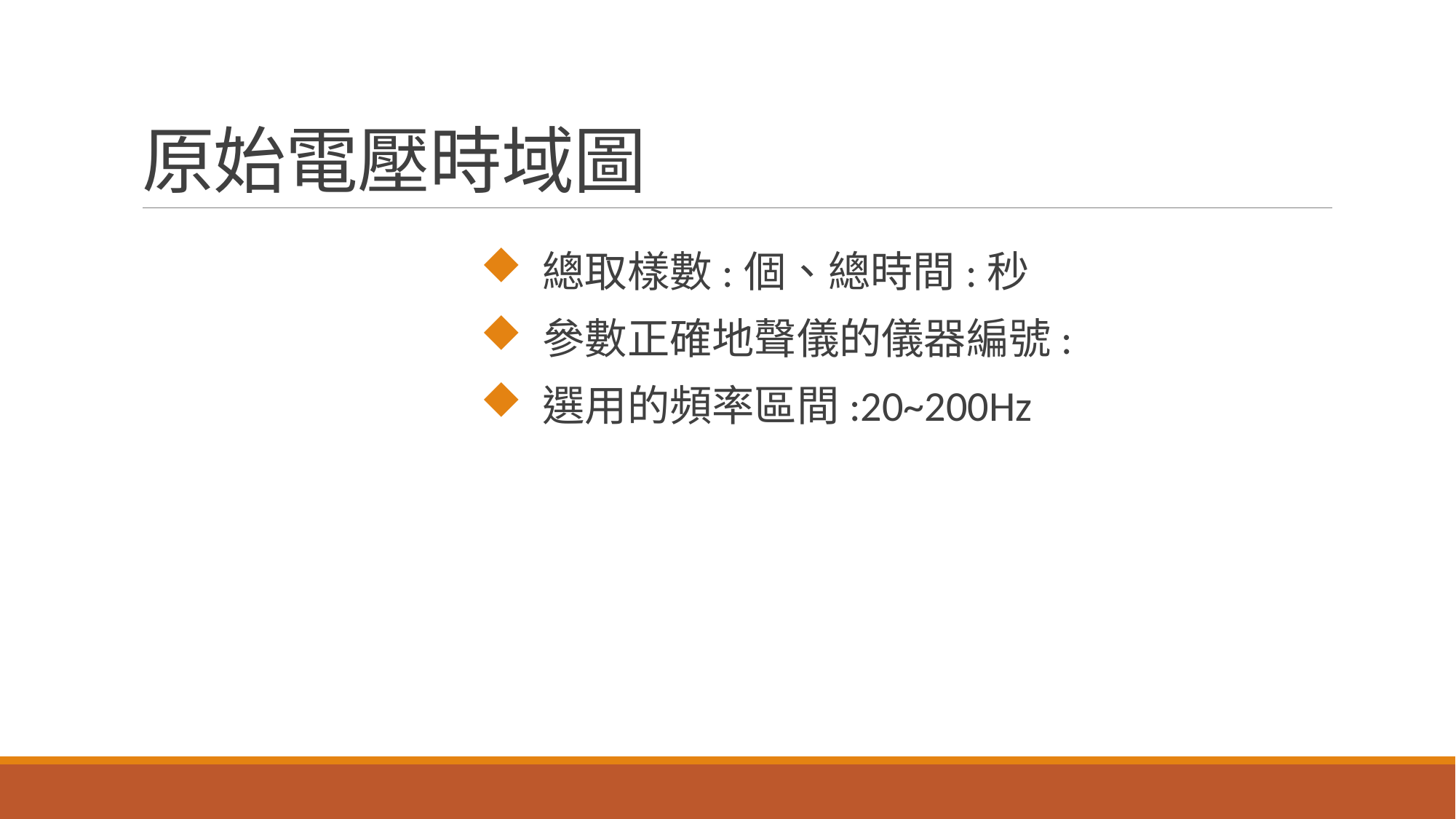

# 原始電壓時域圖
 總取樣數:個、總時間:秒
 參數正確地聲儀的儀器編號:
 選用的頻率區間:20~200Hz